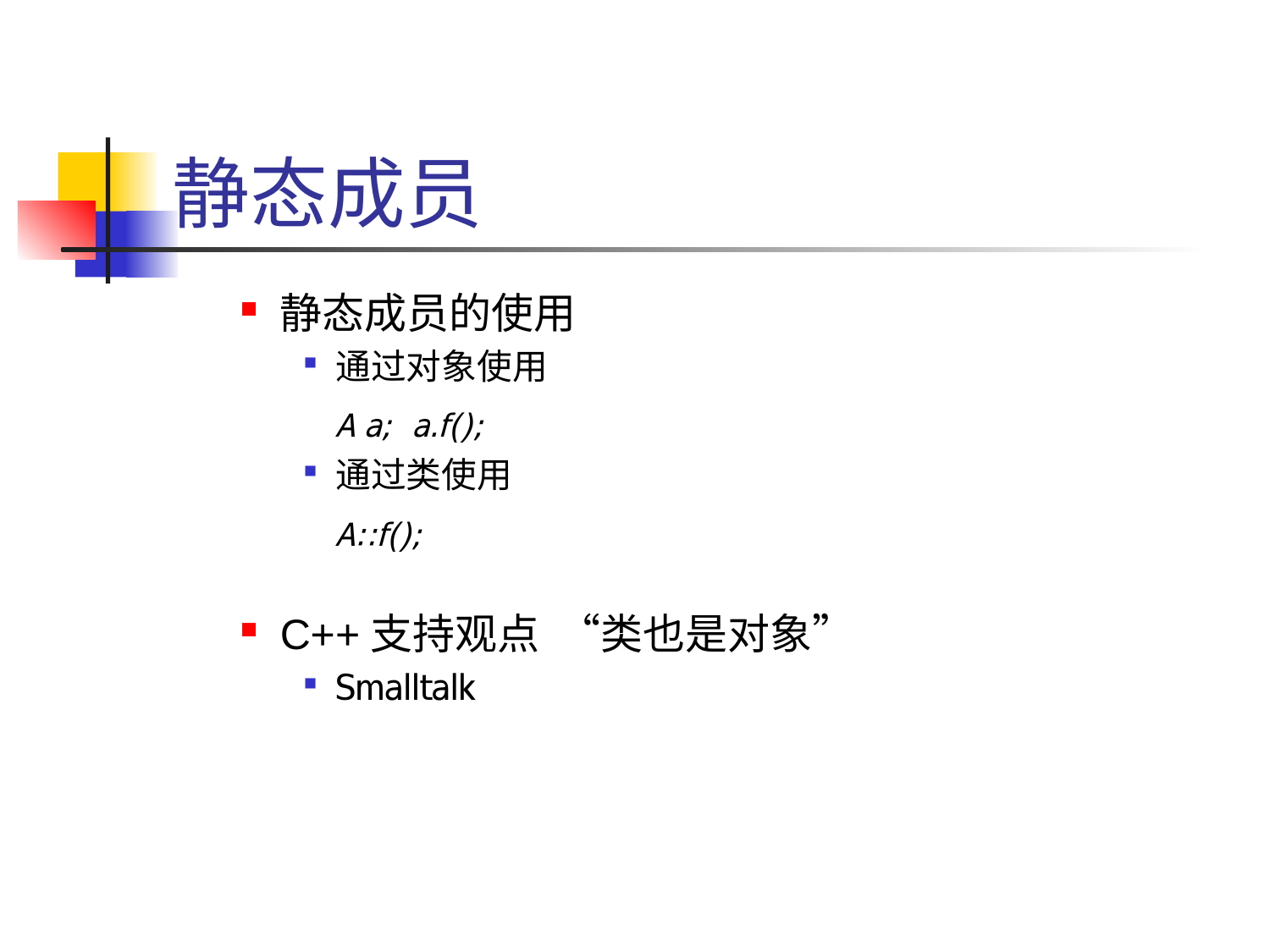

# 静态成员
静态成员的使用
通过对象使用
	A a;  a.f();
通过类使用
	A::f();

C++支持观点  “类也是对象”
Smalltalk